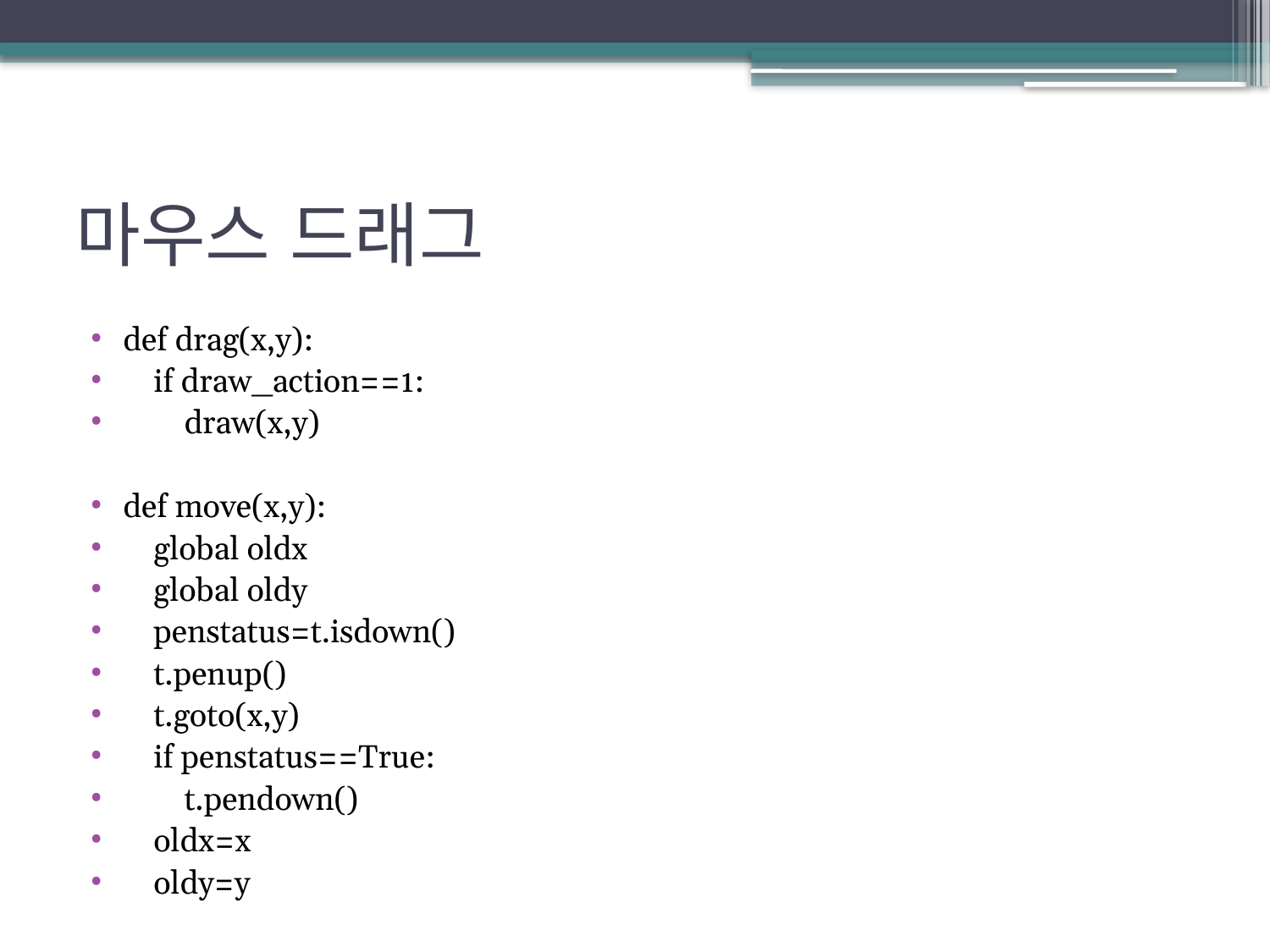

# 마우스 드래그
def drag(x,y):
    if draw_action==1:
        draw(x,y)

def move(x,y):
    global oldx
    global oldy
    penstatus=t.isdown()
    t.penup()
    t.goto(x,y)
    if penstatus==True:
        t.pendown()
    oldx=x
    oldy=y